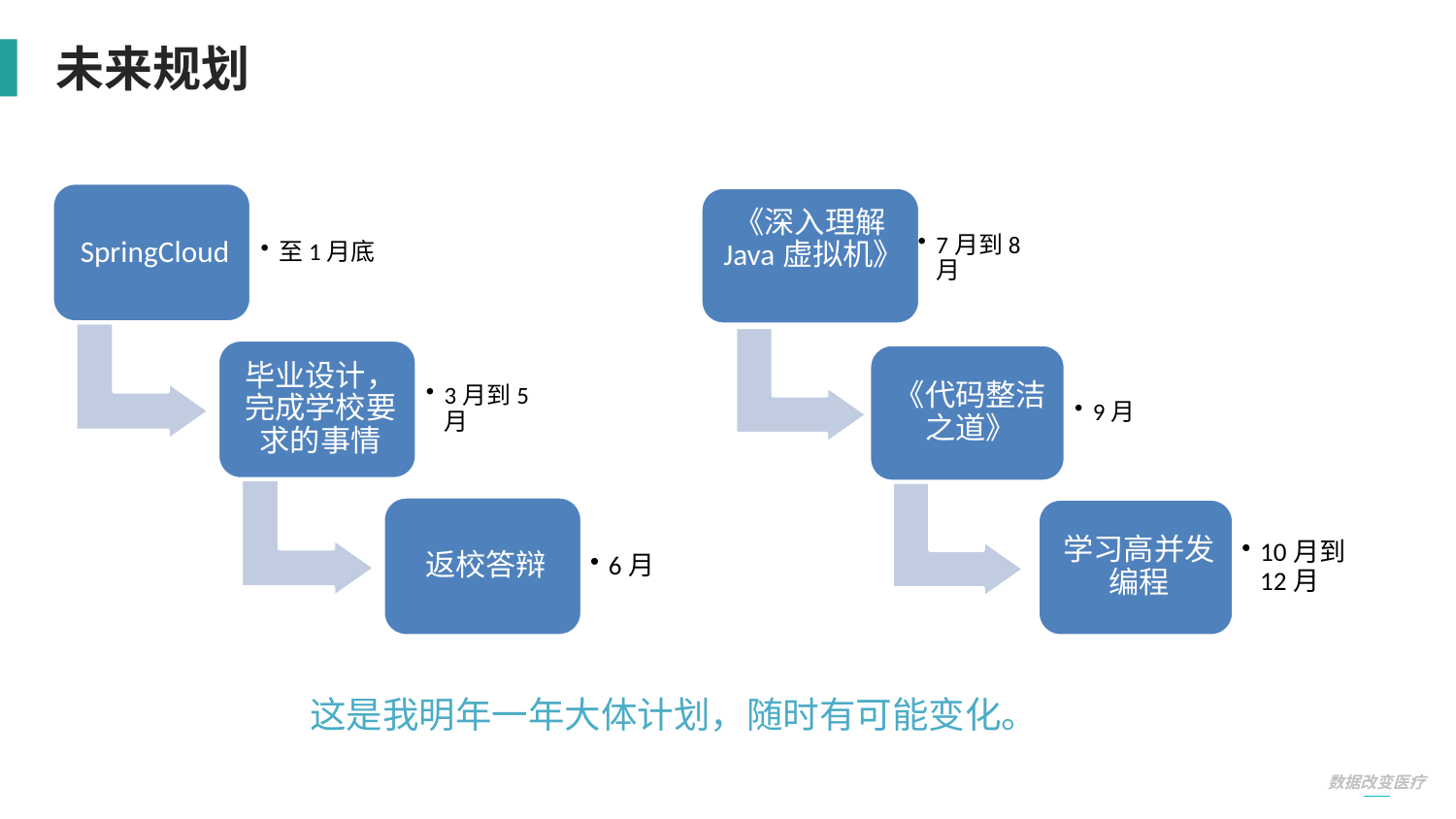

未来规划

SpringCloud
至1月底
毕业设计，完成学校要求的事情
3月到5月
返校答辩
6月
《深入理解Java虚拟机》
7月到8月
《代码整洁之道》
9月
学习高并发编程
10月到12月
这是我明年一年大体计划，随时有可能变化。
数据改变医疗